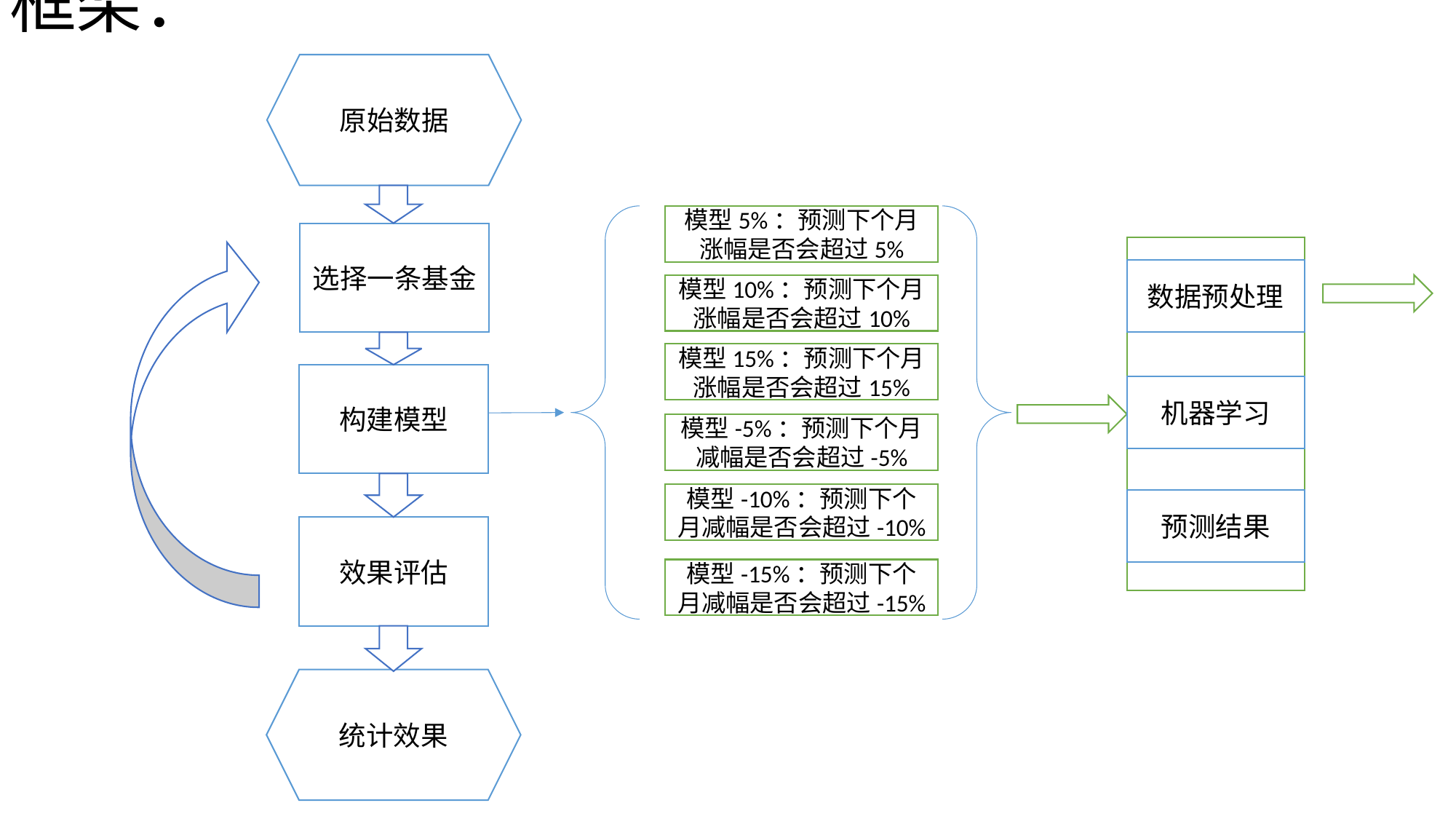

# 框架：
原始数据

模型5%：预测下个月涨幅是否会超过5%
选择一条基金

数据预处理
模型10%：预测下个月涨幅是否会超过10%

模型15%：预测下个月涨幅是否会超过15%

构建模型
机器学习
模型-5%：预测下个月减幅是否会超过-5%

模型-10%：预测下个月减幅是否会超过-10%
预测结果
效果评估
模型-15%：预测下个月减幅是否会超过-15%

统计效果